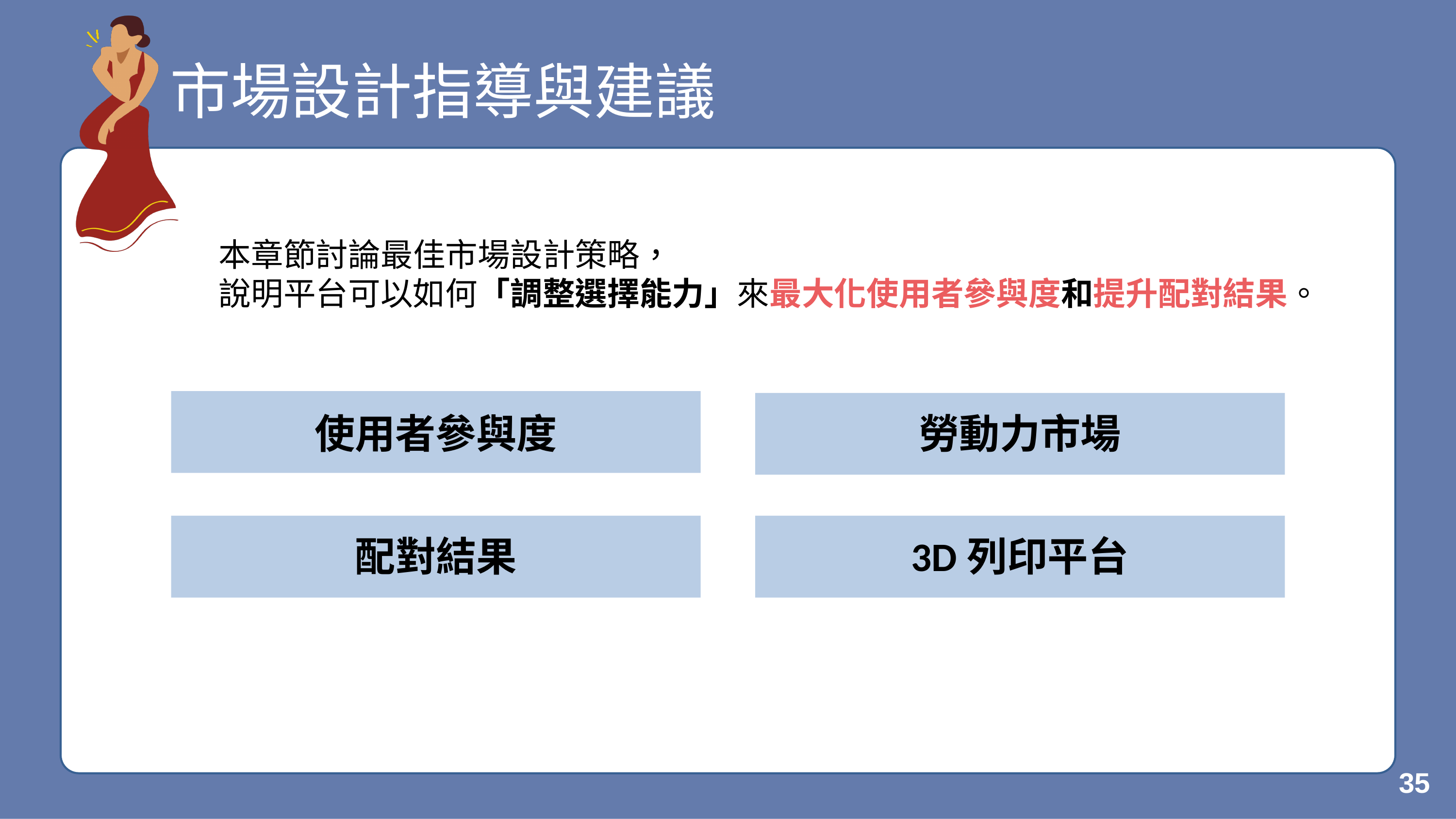

市場設計指導與建議

本章節討論最佳市場設計策略，
說明平台可以如何「調整選擇能力」來最大化使用者參與度和提升配對結果。

使用者參與度

勞動力市場

配對結果

3D列印平台
35